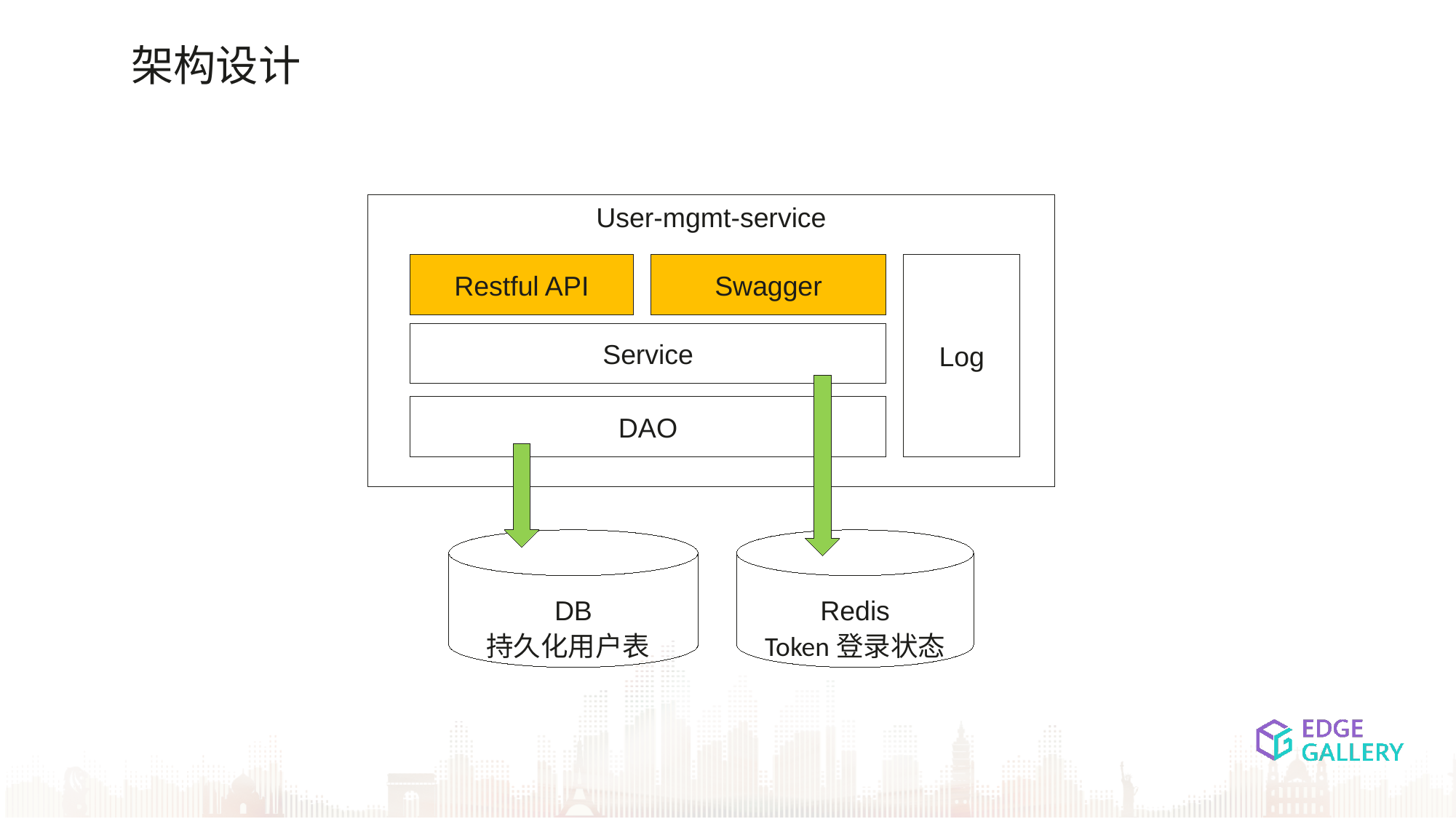

# 架构设计
User-mgmt-service
Restful API
Swagger
Log
Service

DAO

DB
Redis
Token登录状态
持久化用户表